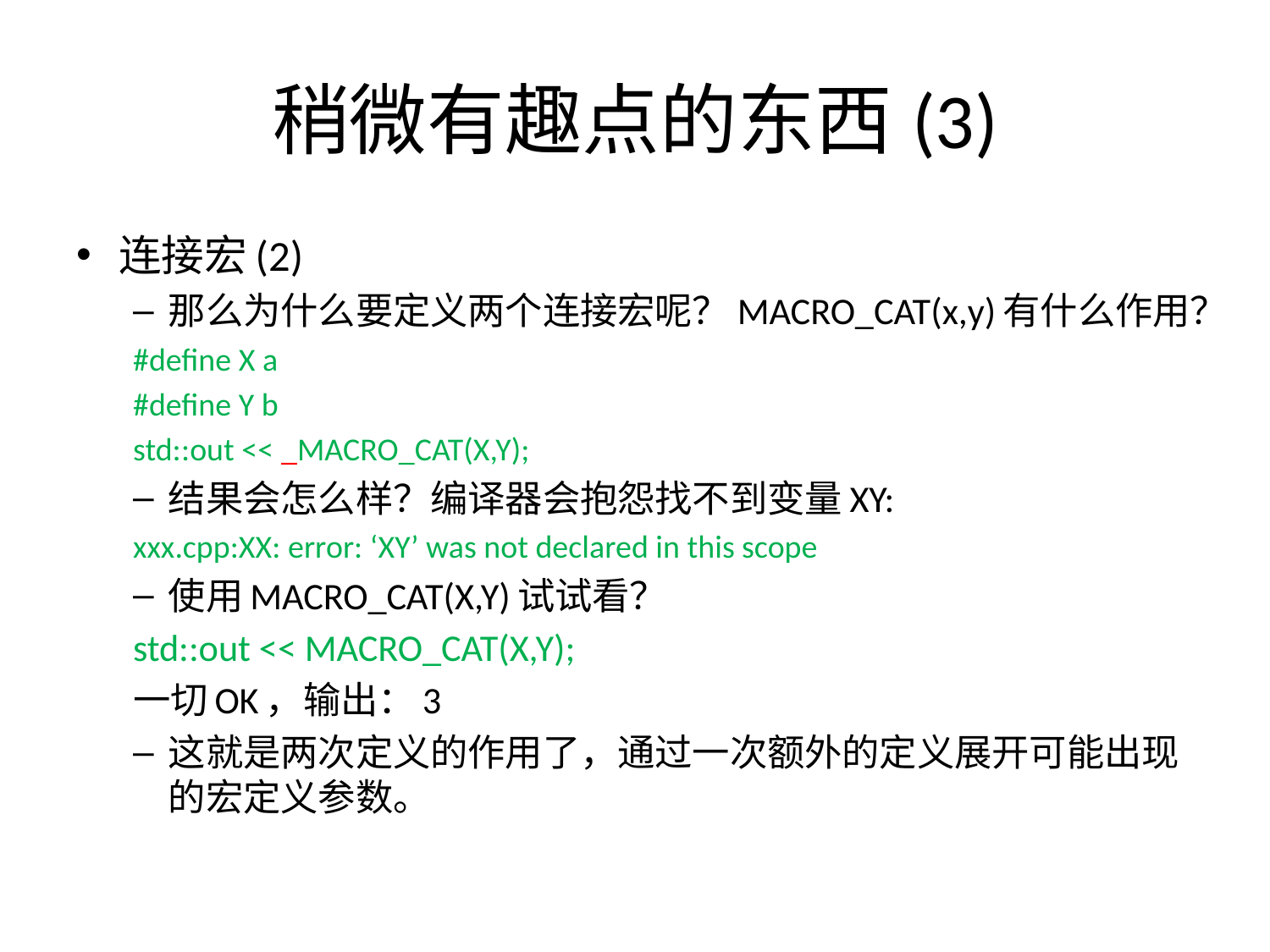

# 稍微有趣点的东西(3)
连接宏(2)
那么为什么要定义两个连接宏呢？MACRO_CAT(x,y)有什么作用？
#define X a
#define Y b
std::out << _MACRO_CAT(X,Y);
结果会怎么样？编译器会抱怨找不到变量XY:
xxx.cpp:XX: error: ‘XY’ was not declared in this scope
使用MACRO_CAT(X,Y)试试看？
std::out << MACRO_CAT(X,Y);
一切OK，输出：3
这就是两次定义的作用了，通过一次额外的定义展开可能出现的宏定义参数。